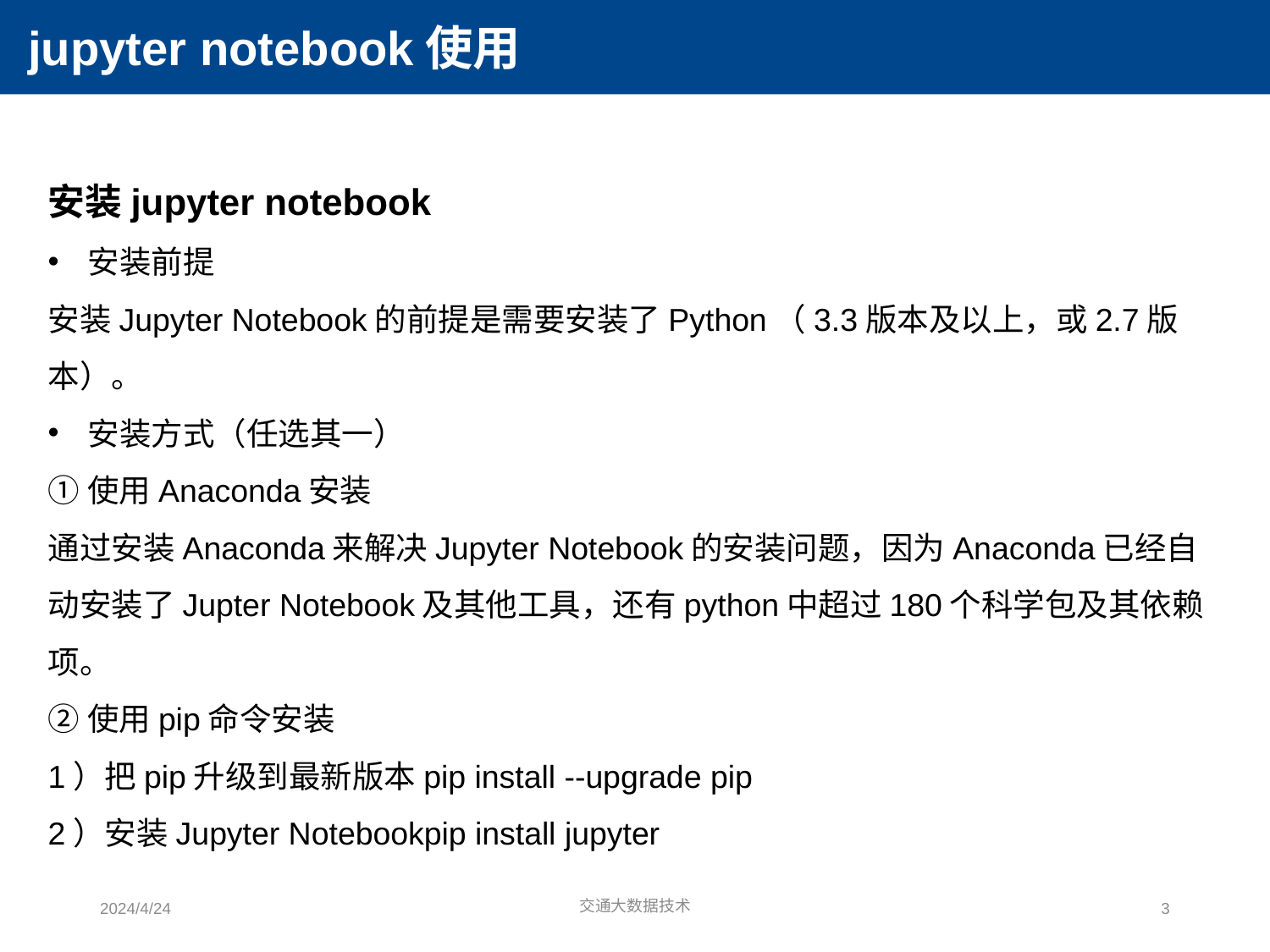

# jupyter notebook使用
安装jupyter notebook
安装前提
安装Jupyter Notebook的前提是需要安装了Python（3.3版本及以上，或2.7版本）。
安装方式（任选其一）
①使用Anaconda安装
通过安装Anaconda来解决Jupyter Notebook的安装问题，因为Anaconda已经自动安装了Jupter Notebook及其他工具，还有python中超过180个科学包及其依赖项。
②使用pip命令安装
1）把pip升级到最新版本pip install --upgrade pip
2）安装Jupyter Notebookpip install jupyter
2024/4/24
交通大数据技术
3